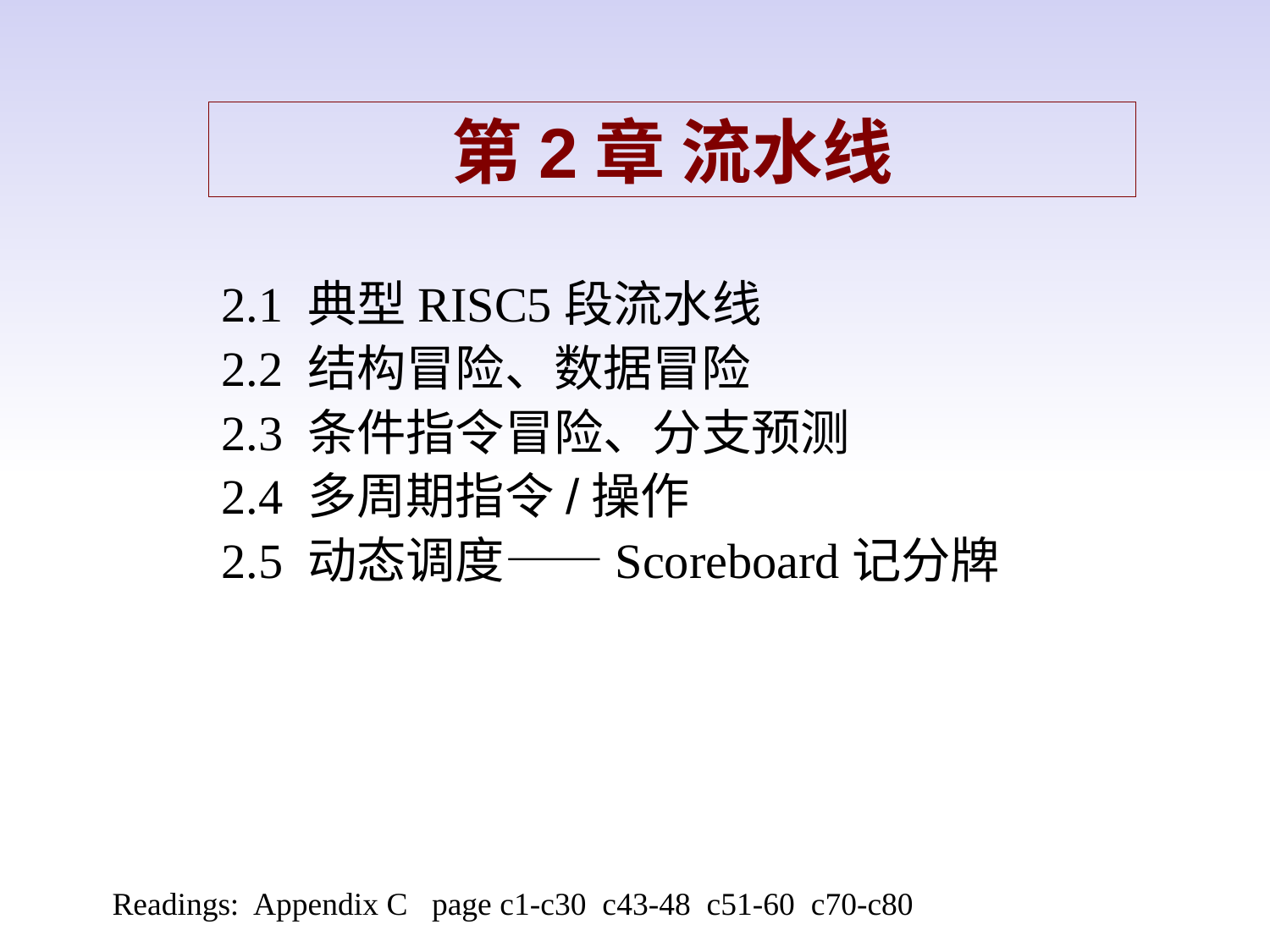

# 第2章 流水线
2.1 典型RISC5段流水线
2.2 结构冒险、数据冒险
2.3 条件指令冒险、分支预测
2.4 多周期指令/操作
2.5 动态调度——Scoreboard记分牌
Readings:  Appendix C   page c1-c30  c43-48  c51-60  c70-c80